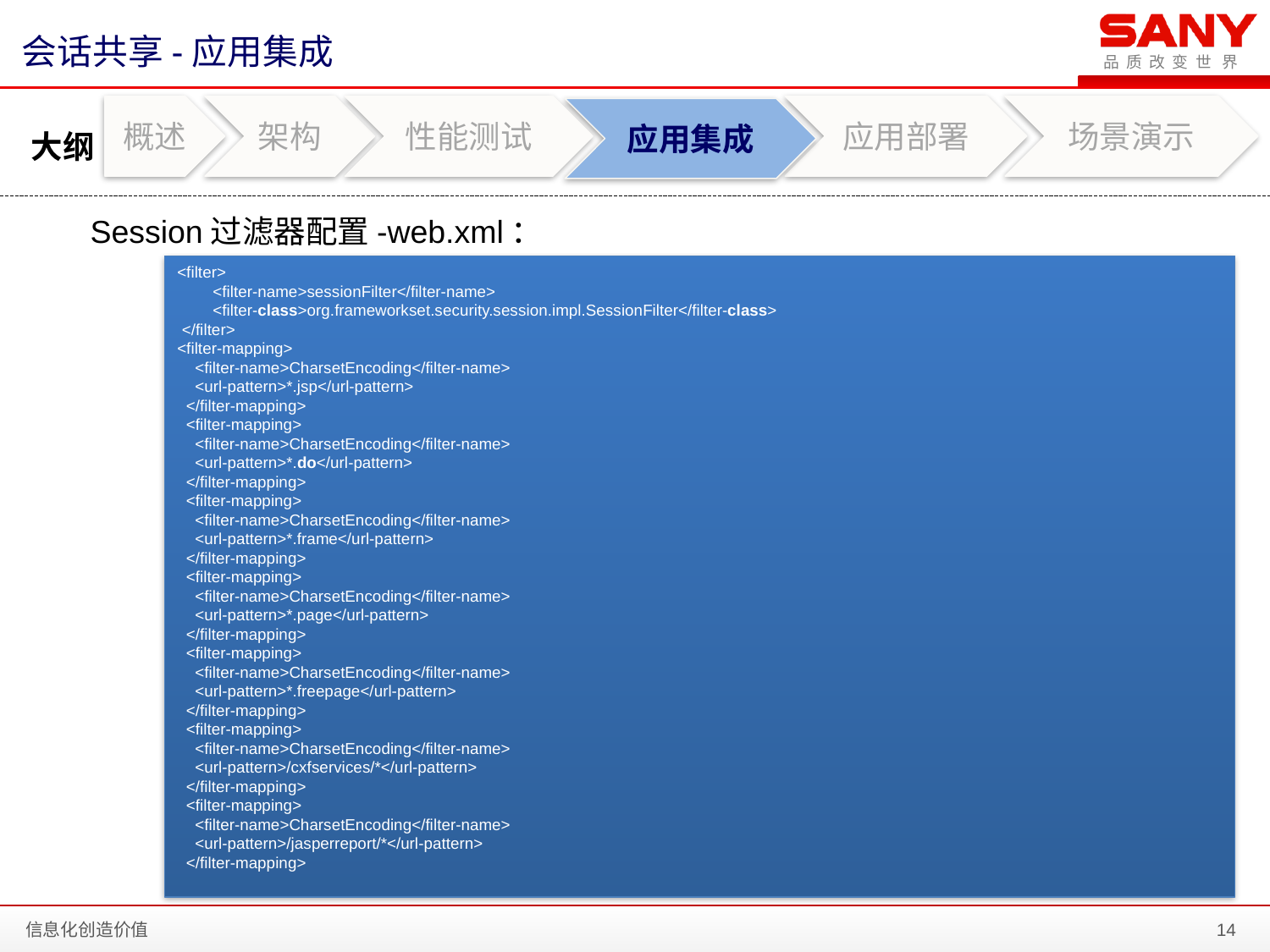

# 会话共享-应用集成
大纲
应用部署
场景演示
概述
架构
性能测试
应用集成
Session过滤器配置-web.xml：

<filter>
        <filter-name>sessionFilter</filter-name>
        <filter-class>org.frameworkset.security.session.impl.SessionFilter</filter-class>
 </filter>
<filter-mapping>
    <filter-name>CharsetEncoding</filter-name>
    <url-pattern>*.jsp</url-pattern>
  </filter-mapping>
  <filter-mapping>
    <filter-name>CharsetEncoding</filter-name>
    <url-pattern>*.do</url-pattern>
  </filter-mapping>
  <filter-mapping>
    <filter-name>CharsetEncoding</filter-name>
    <url-pattern>*.frame</url-pattern>
  </filter-mapping>
  <filter-mapping>
    <filter-name>CharsetEncoding</filter-name>
    <url-pattern>*.page</url-pattern>
  </filter-mapping>
  <filter-mapping>
    <filter-name>CharsetEncoding</filter-name>
    <url-pattern>*.freepage</url-pattern>
  </filter-mapping>
  <filter-mapping>
    <filter-name>CharsetEncoding</filter-name>
    <url-pattern>/cxfservices/*</url-pattern>
  </filter-mapping>
  <filter-mapping>
    <filter-name>CharsetEncoding</filter-name>
    <url-pattern>/jasperreport/*</url-pattern>
  </filter-mapping>

14
信息化创造价值